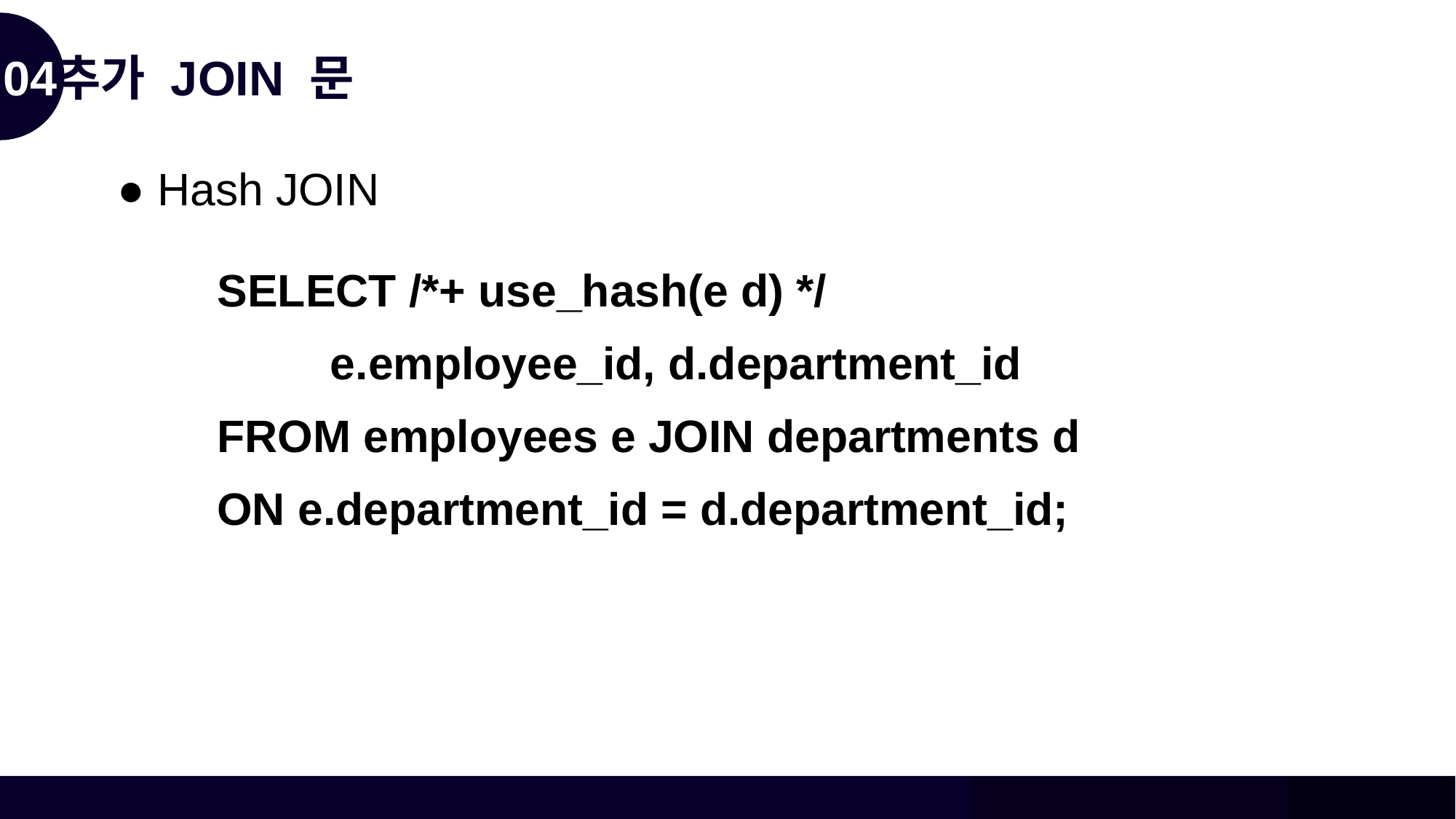

04
추가 JOIN 문
● Hash JOIN
SELECT /*+ use_hash(e d) */
         e.employee_id, d.department_id
FROM employees e JOIN departments d
ON e.department_id = d.department_id;